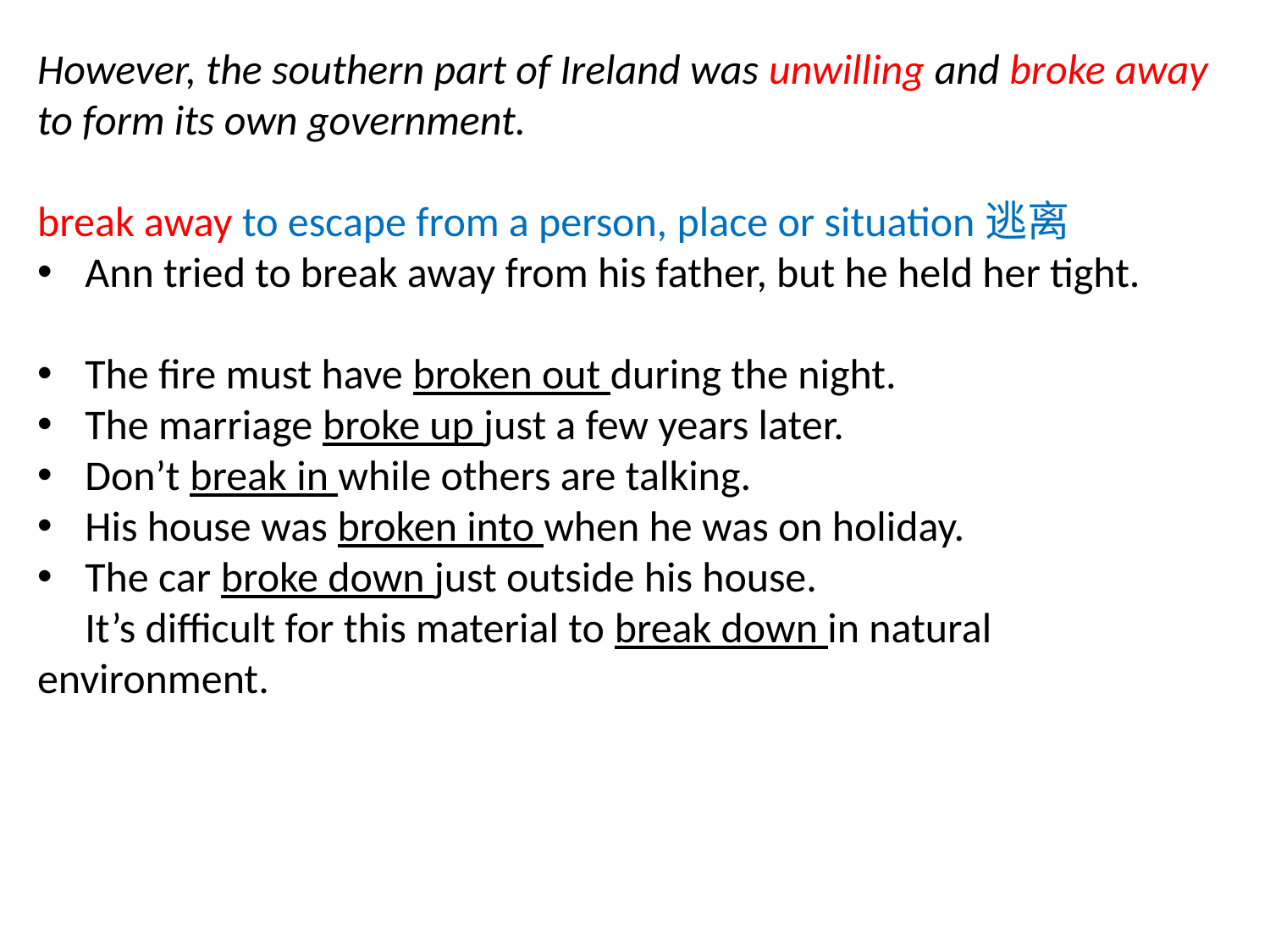

However, the southern part of Ireland was unwilling and broke away to form its own government.

break away to escape from a person, place or situation逃离
Ann tried to break away from his father, but he held her tight.

The fire must have broken out during the night.
The marriage broke up just a few years later.
Don’t break in while others are talking.
His house was broken into when he was on holiday.
The car broke down just outside his house.
     It’s difficult for this material to break down in natural environment.